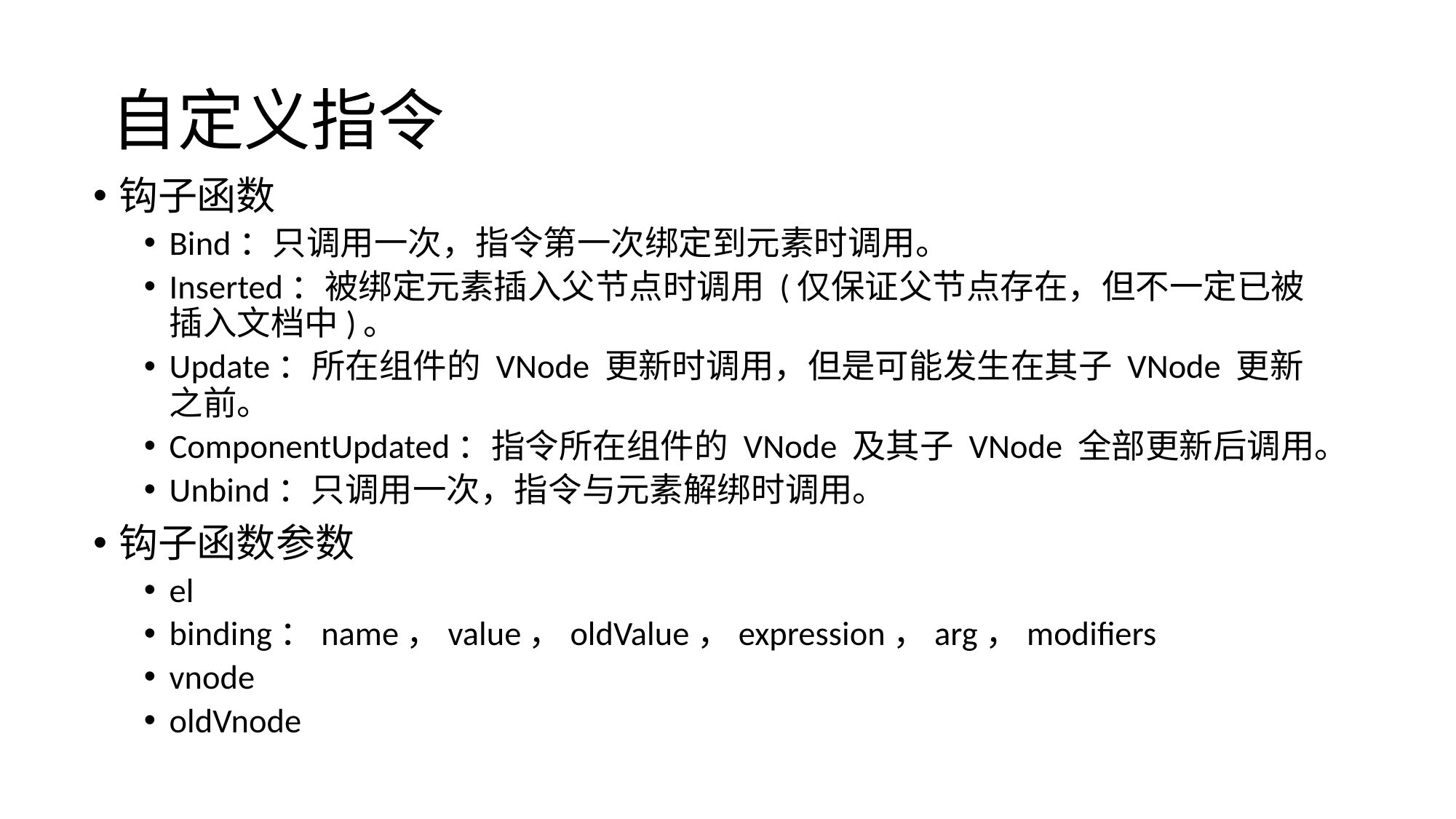

# 自定义指令
钩子函数
Bind：只调用一次，指令第一次绑定到元素时调用。
Inserted：被绑定元素插入父节点时调用 (仅保证父节点存在，但不一定已被插入文档中)。
Update：所在组件的 VNode 更新时调用，但是可能发生在其子 VNode 更新之前。
ComponentUpdated：指令所在组件的 VNode 及其子 VNode 全部更新后调用。
Unbind：只调用一次，指令与元素解绑时调用。
钩子函数参数
el
binding：name，value，oldValue，expression，arg，modifiers
vnode
oldVnode